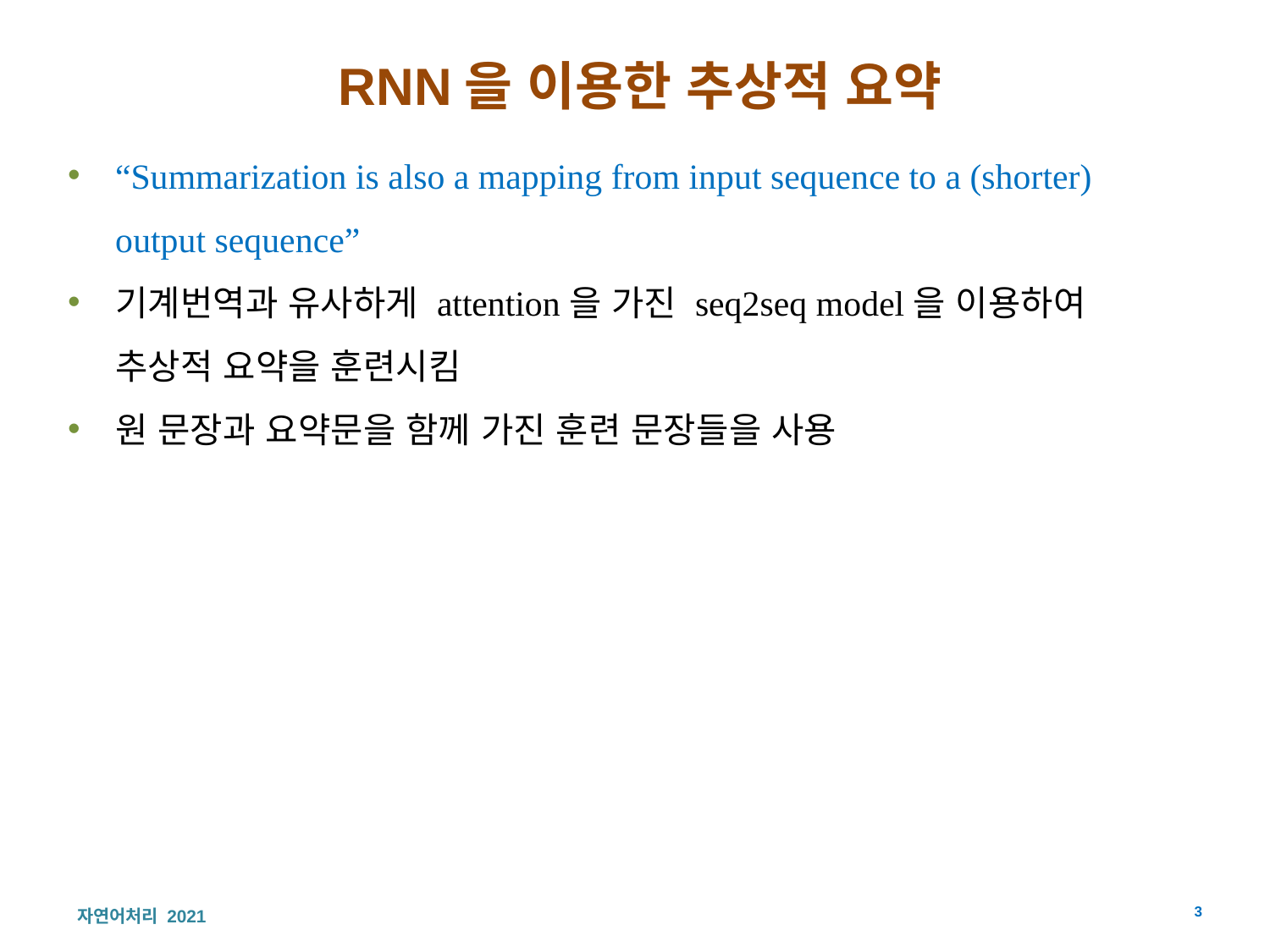

# RNN을 이용한 추상적 요약
“Summarization is also a mapping from input sequence to a (shorter) output sequence”
기계번역과 유사하게 attention을 가진 seq2seq model을 이용하여 추상적 요약을 훈련시킴
원 문장과 요약문을 함께 가진 훈련 문장들을 사용